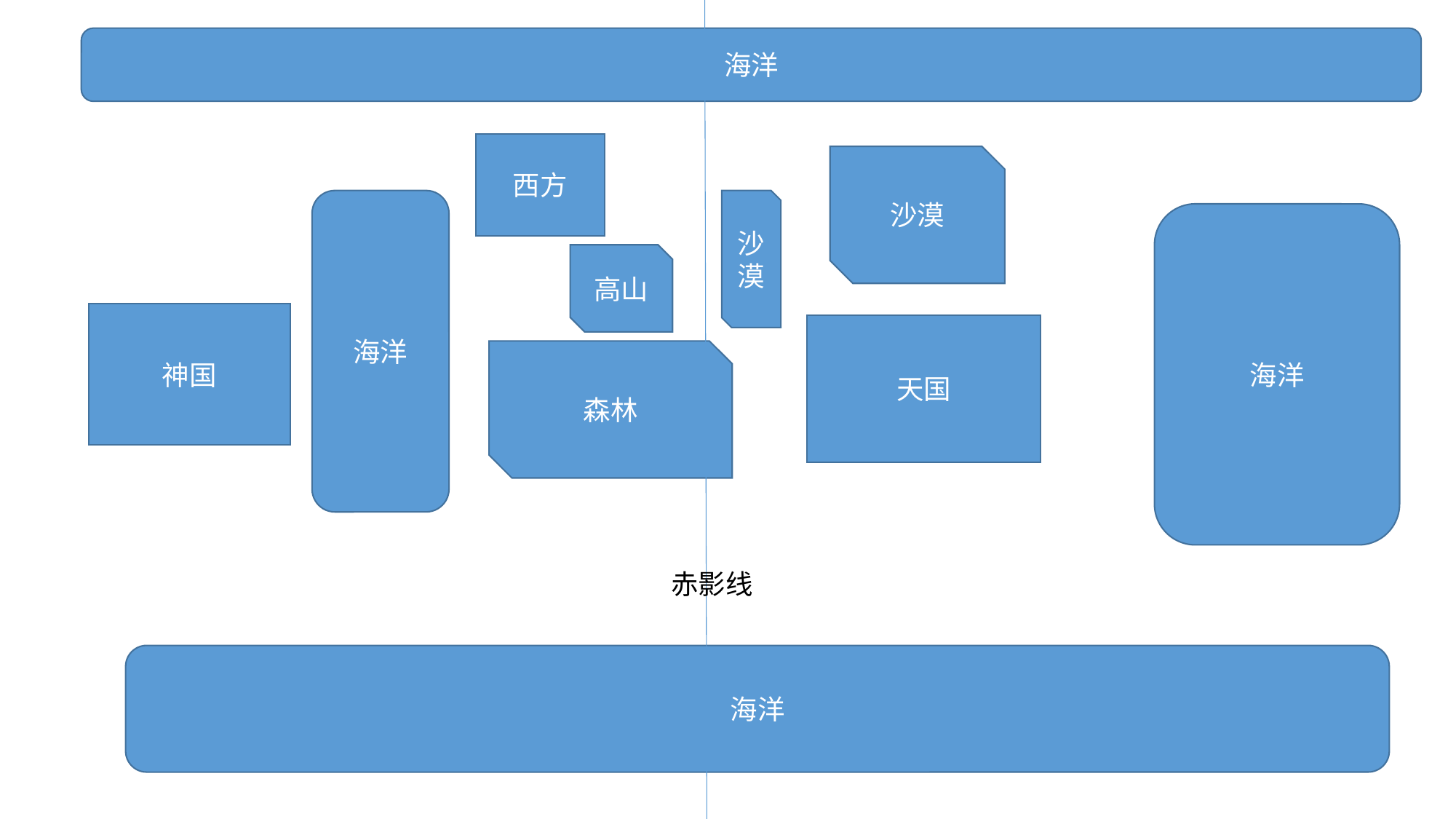

海洋
西方
沙漠
海洋
沙漠
海洋
高山
神国
天国
森林
赤影线
海洋